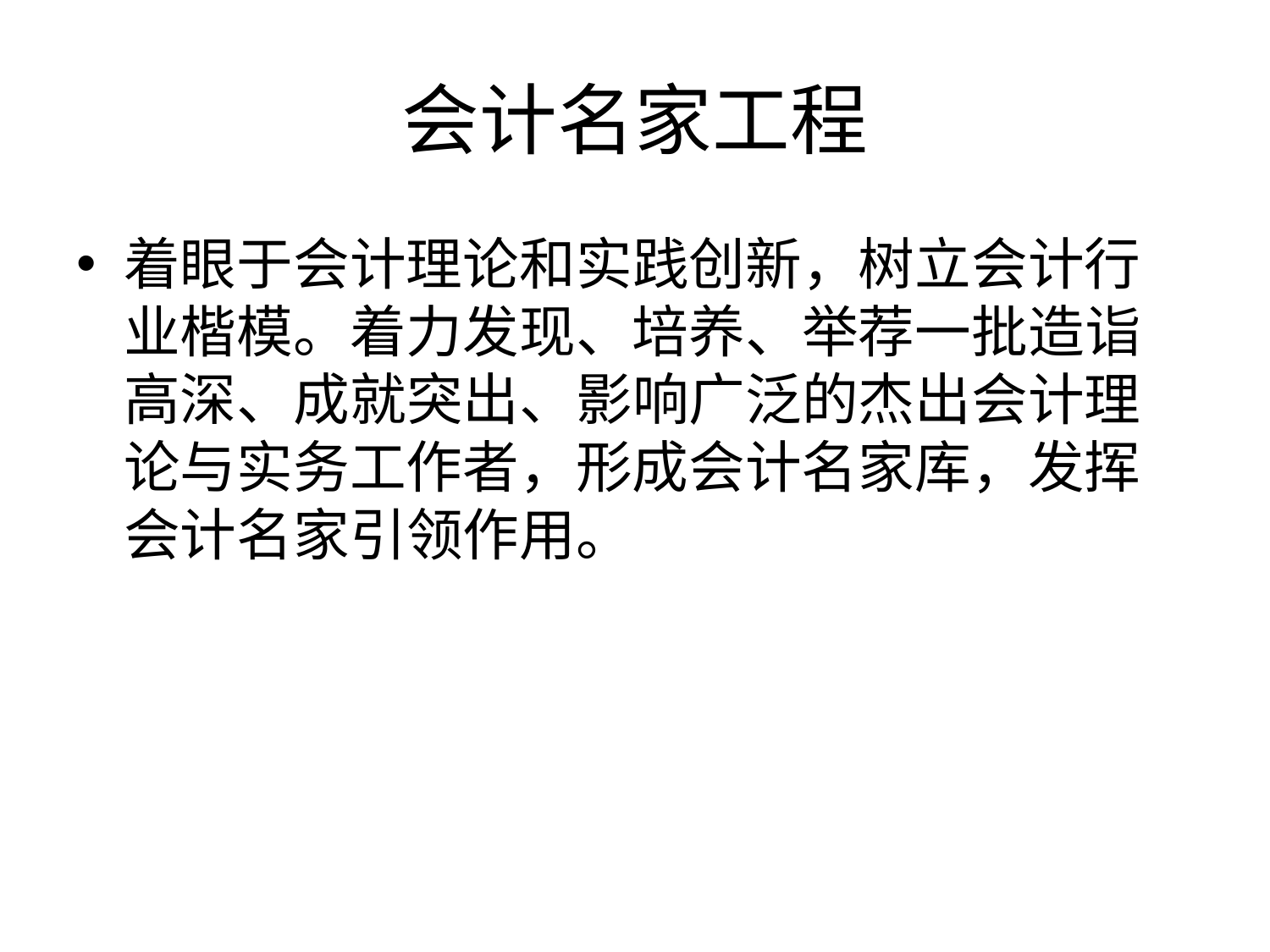

# 会计名家工程
着眼于会计理论和实践创新，树立会计行业楷模。着力发现、培养、举荐一批造诣高深、成就突出、影响广泛的杰出会计理论与实务工作者，形成会计名家库，发挥会计名家引领作用。